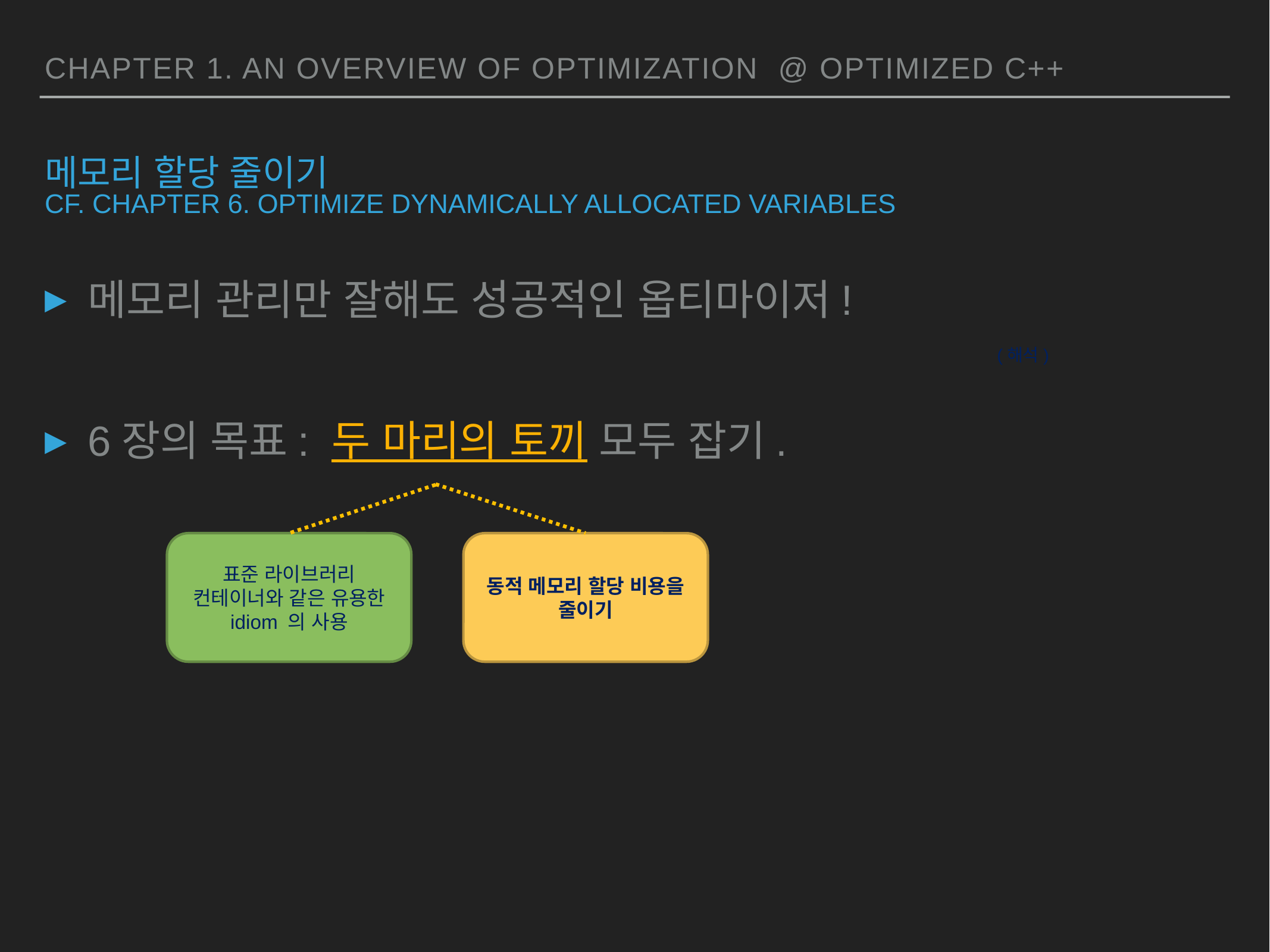

chapter 1. an overview of optimization  @ Optimized c++
# 메모리 할당 줄이기 cf. Chapter 6. Optimize Dynamically Allocated Variables
메모리 관리만 잘해도 성공적인 옵티마이저!

6장의 목표: 두 마리의 토끼 모두 잡기.
(해석)

표준 라이브러리 컨테이너와 같은 유용한 idiom 의 사용
동적 메모리 할당 비용을 줄이기